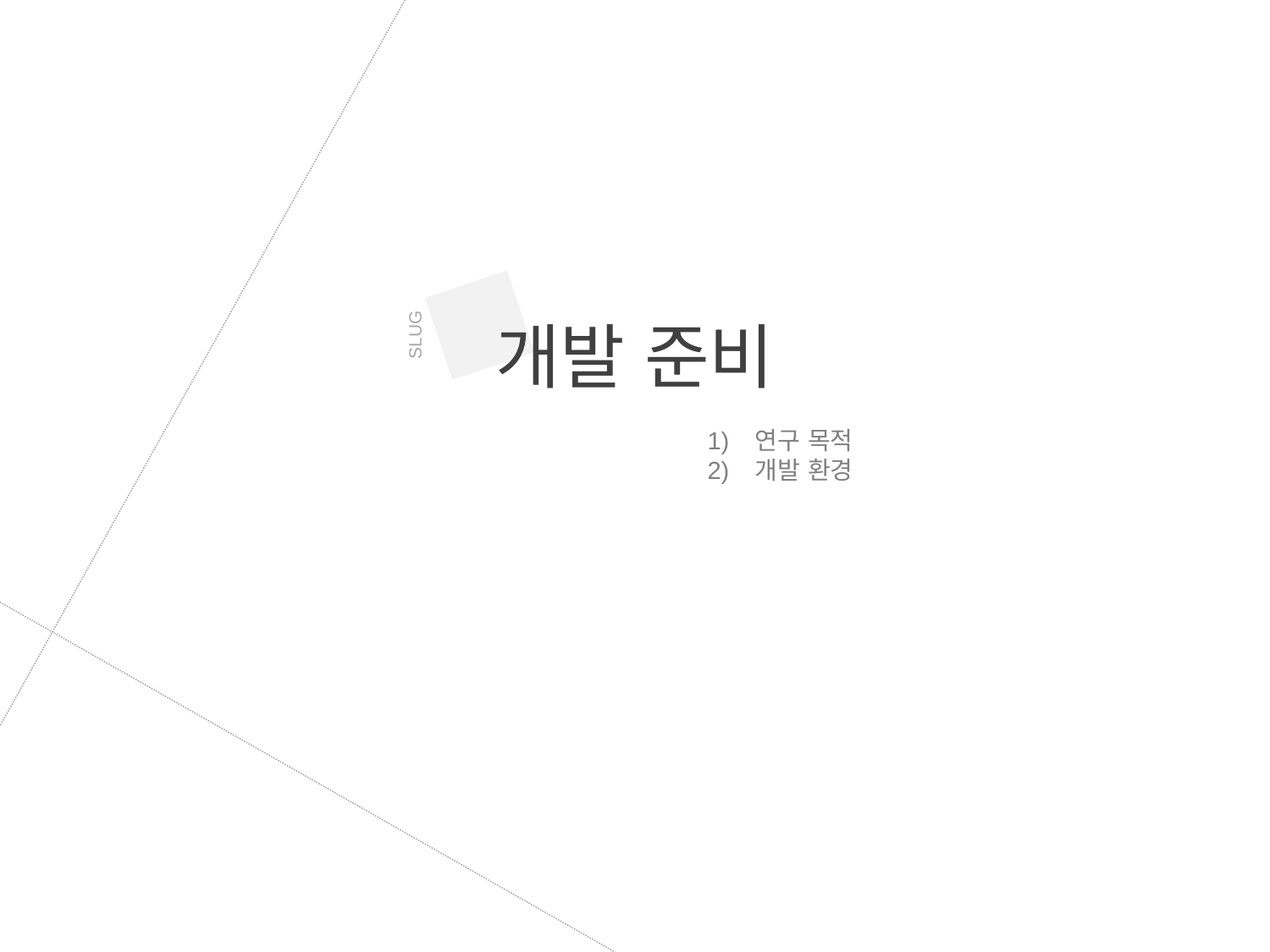

개발 준비
SLUG
연구 목적
개발 환경